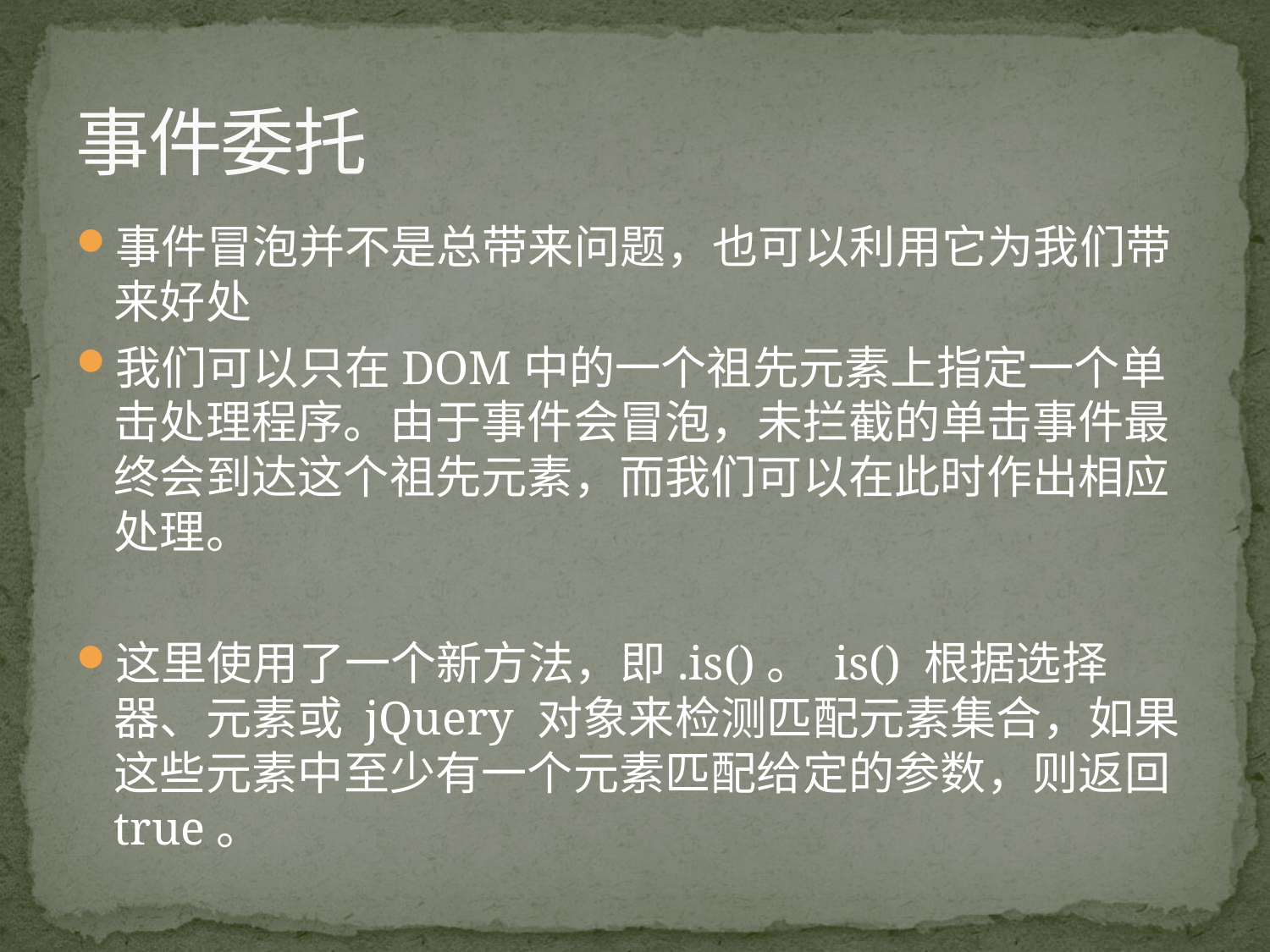

# 事件委托
事件冒泡并不是总带来问题，也可以利用它为我们带来好处
我们可以只在DOM中的一个祖先元素上指定一个单击处理程序。由于事件会冒泡，未拦截的单击事件最终会到达这个祖先元素，而我们可以在此时作出相应处理。

这里使用了一个新方法，即.is()。 is() 根据选择器、元素或 jQuery 对象来检测匹配元素集合，如果这些元素中至少有一个元素匹配给定的参数，则返回 true。